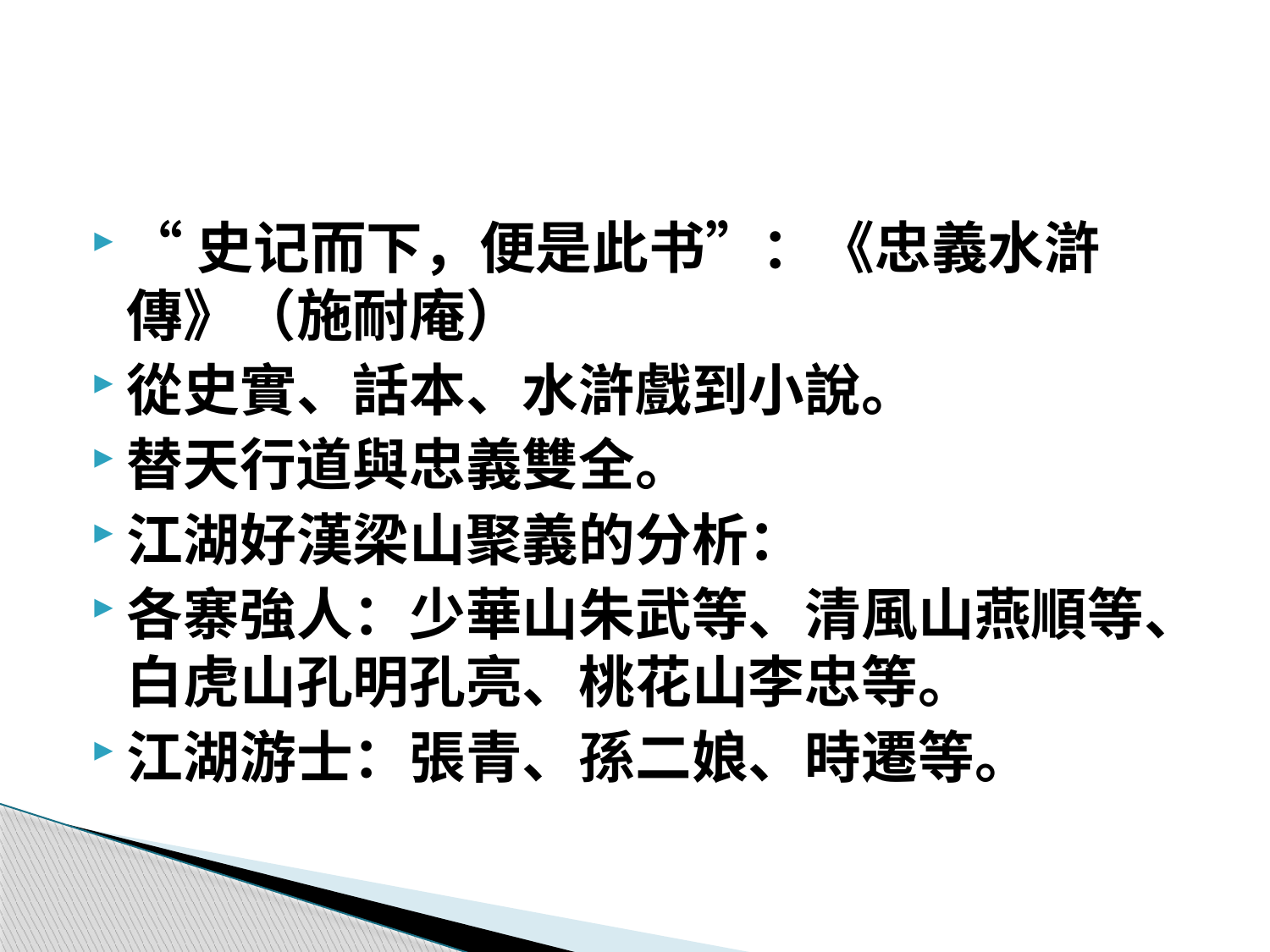

#
“史记而下，便是此书”：《忠義水滸傳》（施耐庵）
從史實、話本、水滸戲到小說。
替天行道與忠義雙全。
江湖好漢梁山聚義的分析：
各寨強人：少華山朱武等、清風山燕順等、白虎山孔明孔亮、桃花山李忠等。
江湖游士：張青、孫二娘、時遷等。